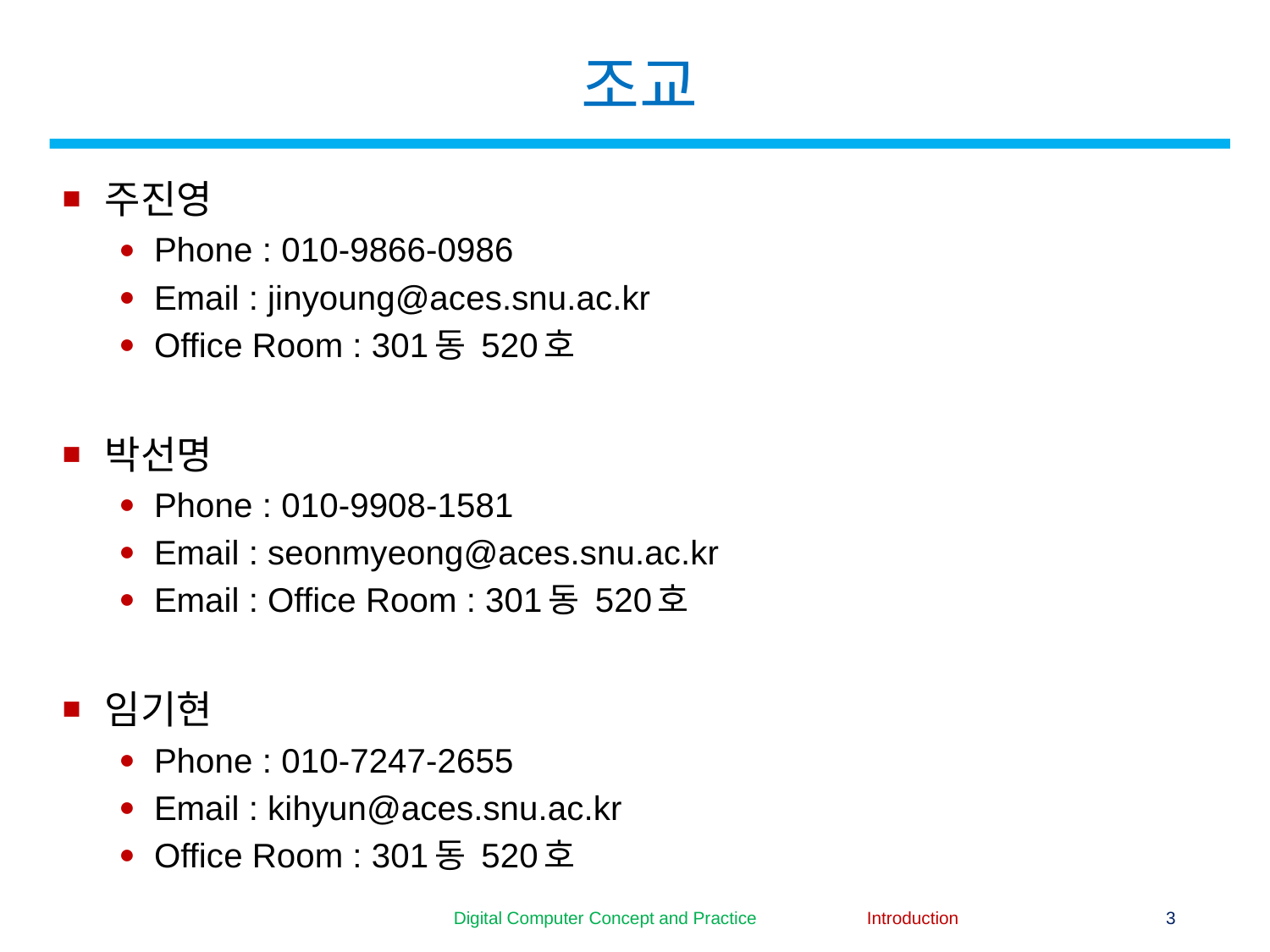

# 조교
주진영
Phone : 010-9866-0986
Email : jinyoung@aces.snu.ac.kr
Office Room : 301동 520호

박선명
Phone : 010-9908-1581
Email : seonmyeong@aces.snu.ac.kr
Email : Office Room : 301동 520호

임기현
Phone : 010-7247-2655
Email : kihyun@aces.snu.ac.kr
Office Room : 301동 520호